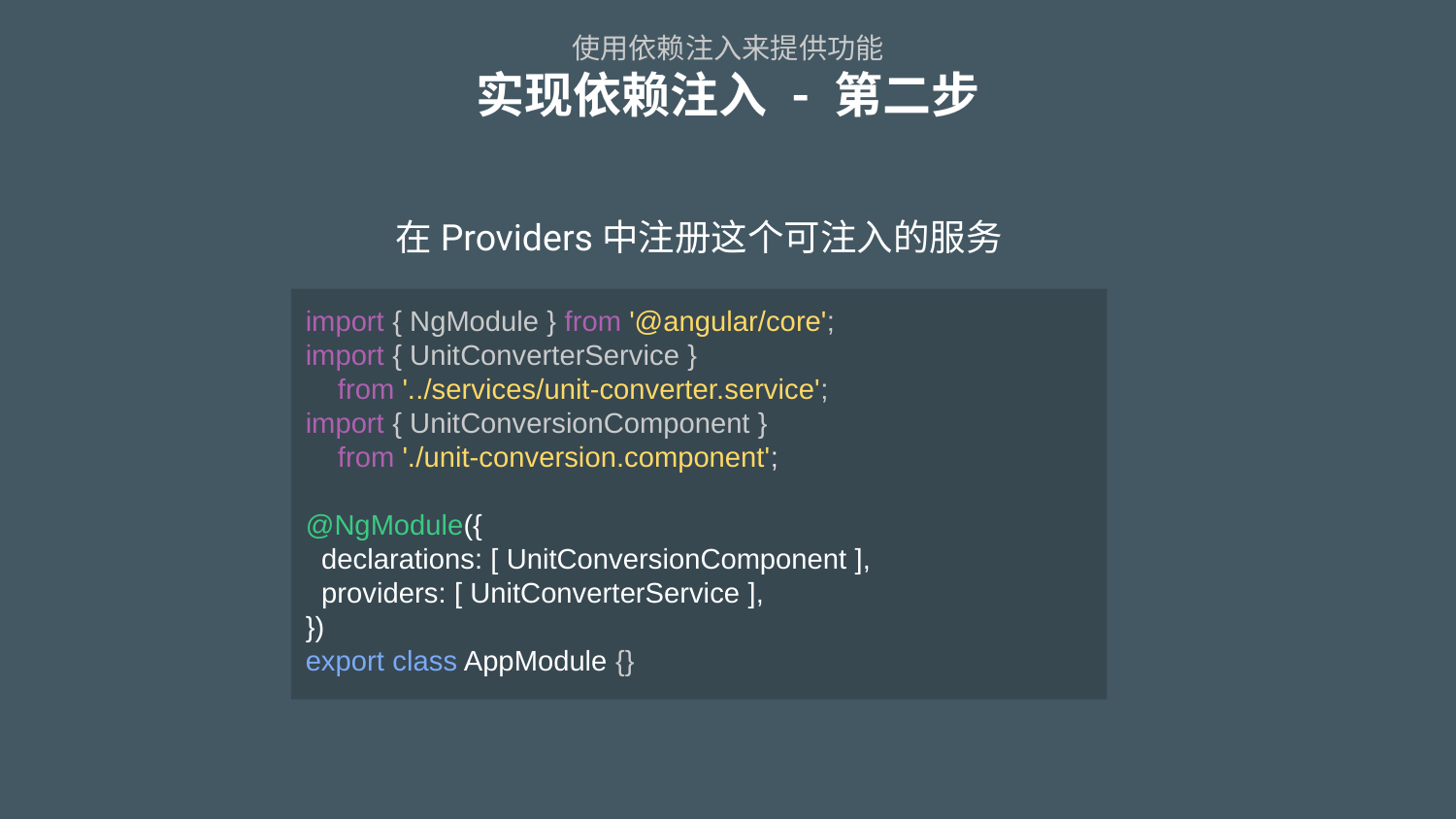

# 使用依赖注入来提供功能 实现依赖注入 - 第二步

在Providers中注册这个可注入的服务
import { NgModule } from '@angular/core';
import { UnitConverterService }
    from '../services/unit-converter.service';
import { UnitConversionComponent }
    from './unit-conversion.component';
@NgModule({
  declarations: [ UnitConversionComponent ],
  providers: [ UnitConverterService ],
})
export class AppModule {}